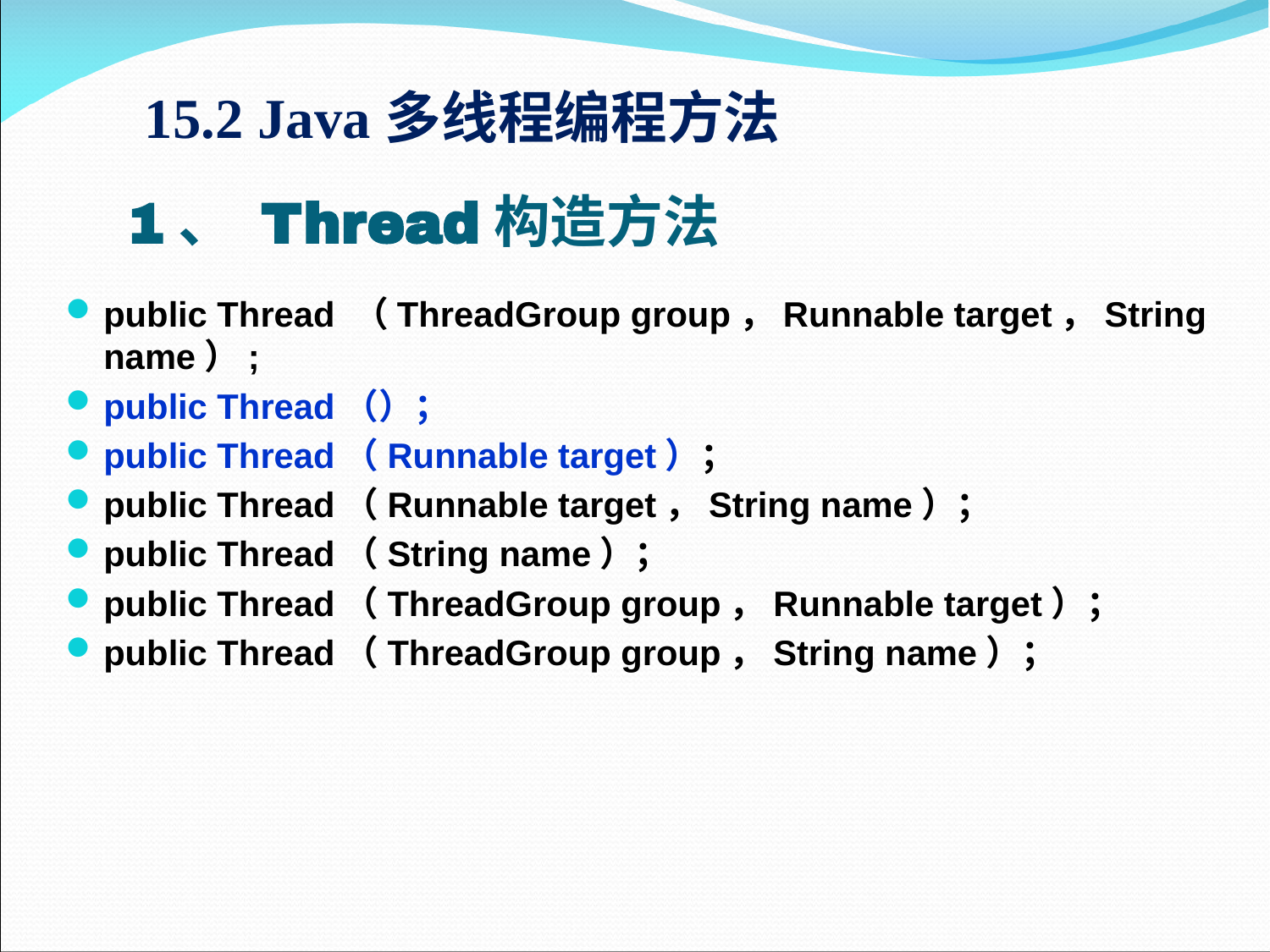

15.2 Java多线程编程方法
# 1、 Thread构造方法
public Thread （ThreadGroup group，Runnable target，String name）;
public Thread（）；
public Thread（Runnable target）；
public Thread（Runnable target，String name）；
public Thread（String name）；
public Thread（ThreadGroup group，Runnable target）；
public Thread（ThreadGroup group，String name）；